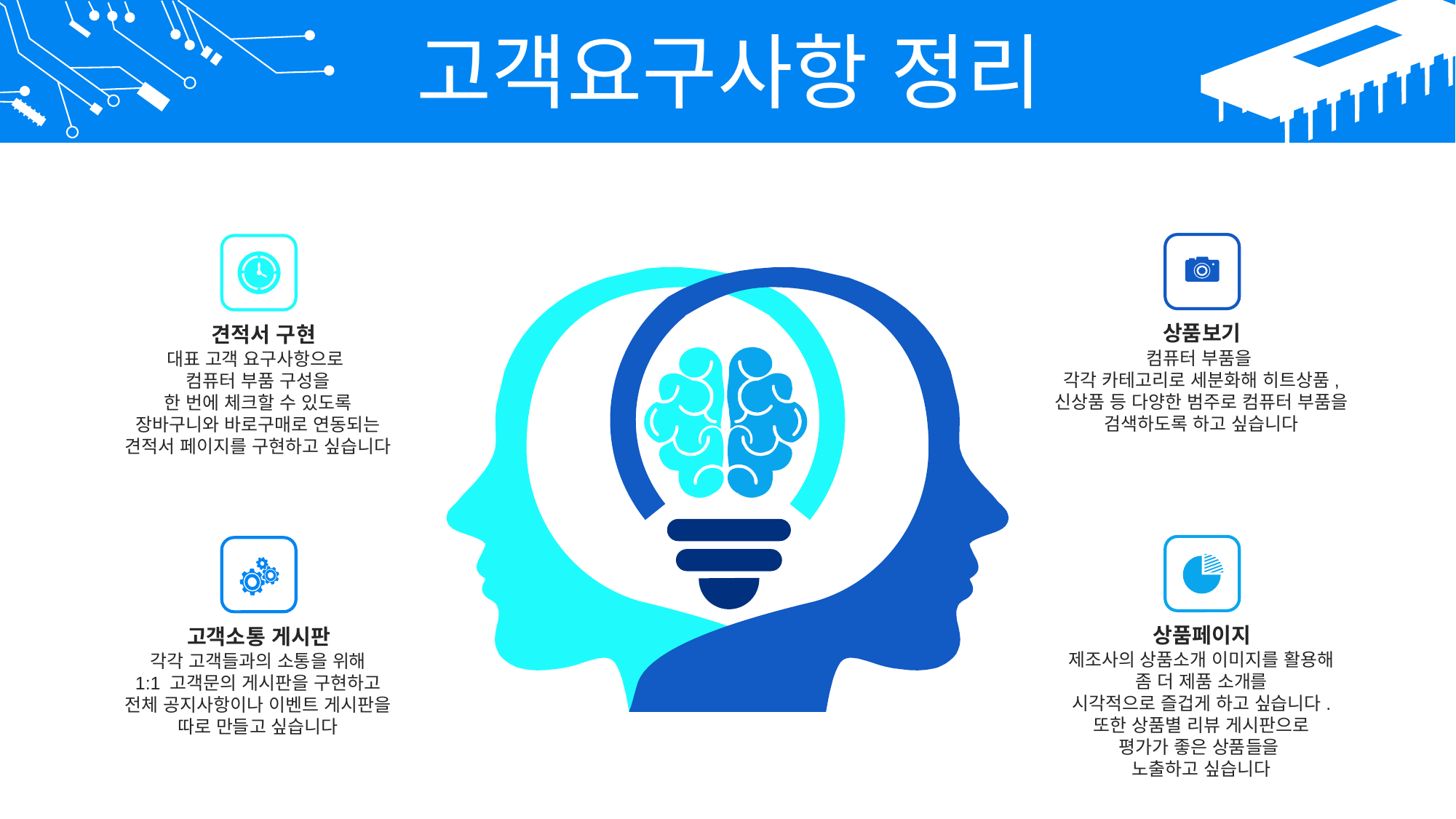

고객요구사항 정리

상품보기
컴퓨터 부품을
각각 카테고리로 세분화해 히트상품, 신상품 등 다양한 범주로 컴퓨터 부품을 검색하도록 하고 싶습니다

 견적서 구현
대표 고객 요구사항으로
컴퓨터 부품 구성을
한 번에 체크할 수 있도록
장바구니와 바로구매로 연동되는
견적서 페이지를 구현하고 싶습니다

상품페이지
제조사의 상품소개 이미지를 활용해
좀 더 제품 소개를
시각적으로 즐겁게 하고 싶습니다.
또한 상품별 리뷰 게시판으로
평가가 좋은 상품들을
노출하고 싶습니다
고객소통 게시판
각각 고객들과의 소통을 위해
1:1 고객문의 게시판을 구현하고
전체 공지사항이나 이벤트 게시판을 따로 만들고 싶습니다